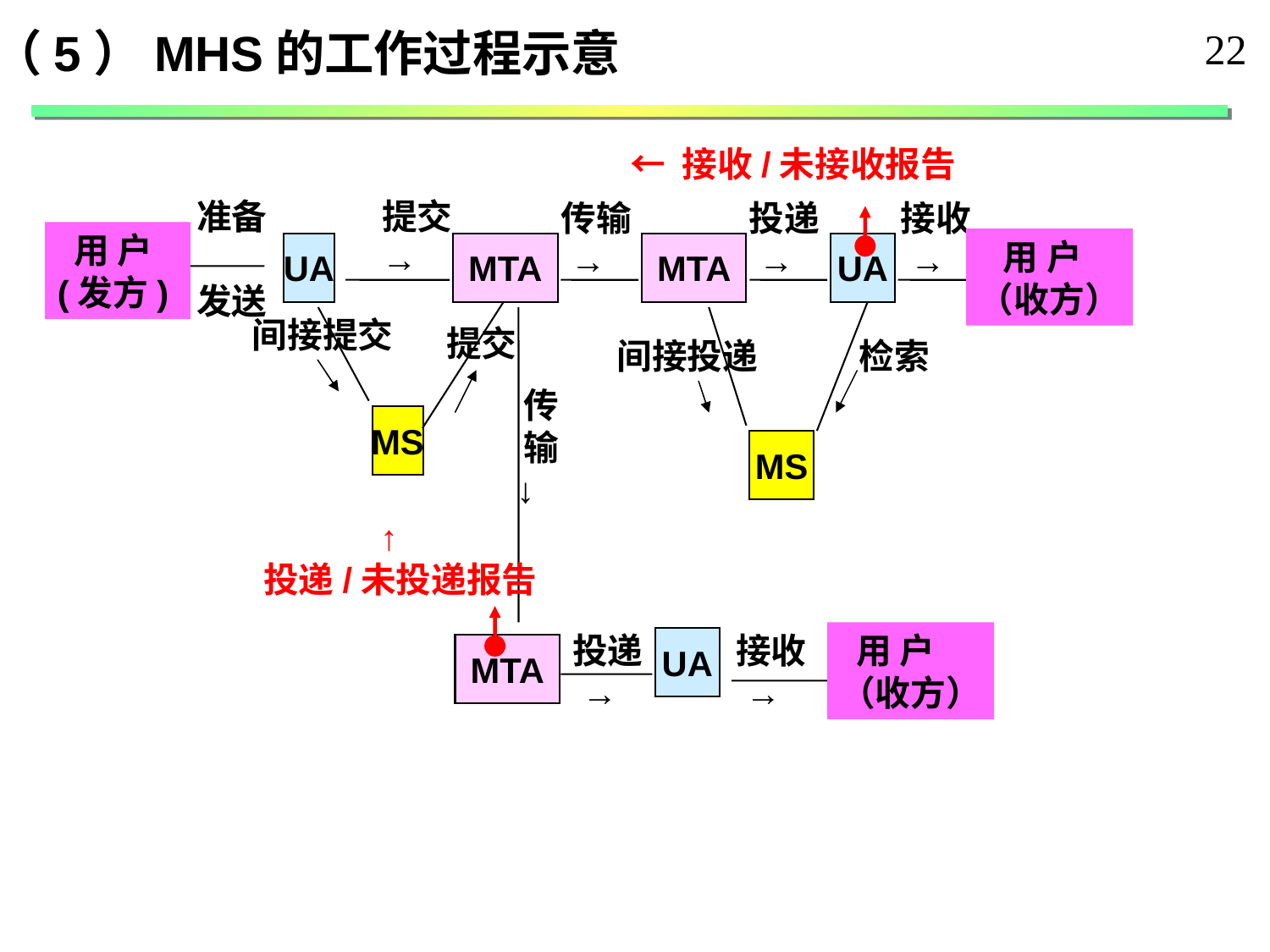

（5）MHS的工作过程示意
22

← 接收/未接收报告
准备

发送
提交
→
传输
 →
投递
 →
接收
 →

 用 户
(发方)
  用 户
（收方）
UA
MTA
MTA
UA

 间接提交

提交
间接投递
检索

 传
 输
 ↓

MS
MS
            ↑
投递/未投递报告

投递
 →
接收
 →
 用 户
（收方）
UA
MTA